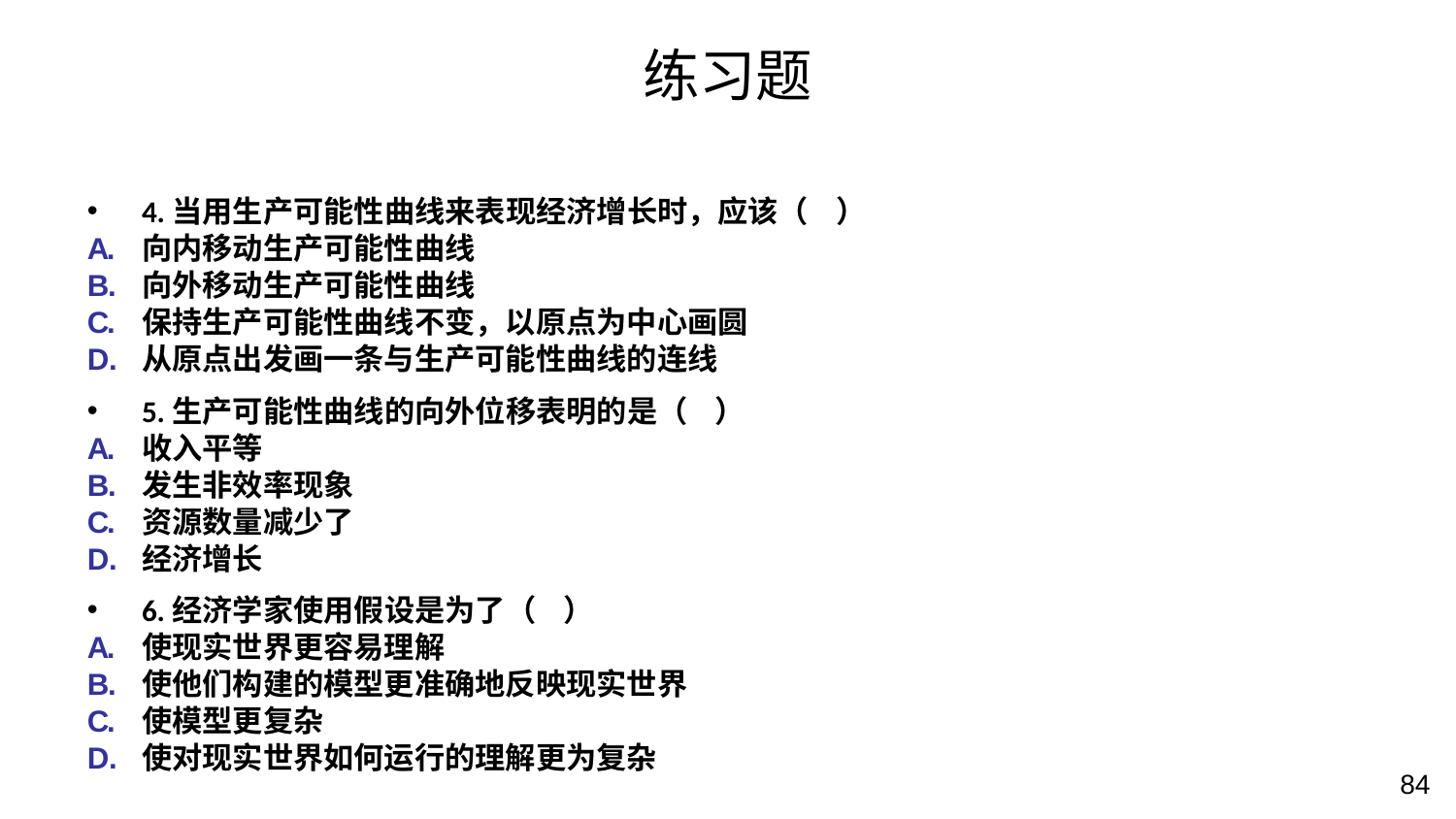

# 练习题
4.当用生产可能性曲线来表现经济增长时，应该（    ）
向内移动生产可能性曲线
向外移动生产可能性曲线
保持生产可能性曲线不变，以原点为中心画圆
从原点出发画一条与生产可能性曲线的连线

5.生产可能性曲线的向外位移表明的是（    ）
收入平等
发生非效率现象
资源数量减少了
经济增长

6.经济学家使用假设是为了（    ）
使现实世界更容易理解
使他们构建的模型更准确地反映现实世界
使模型更复杂
使对现实世界如何运行的理解更为复杂
84